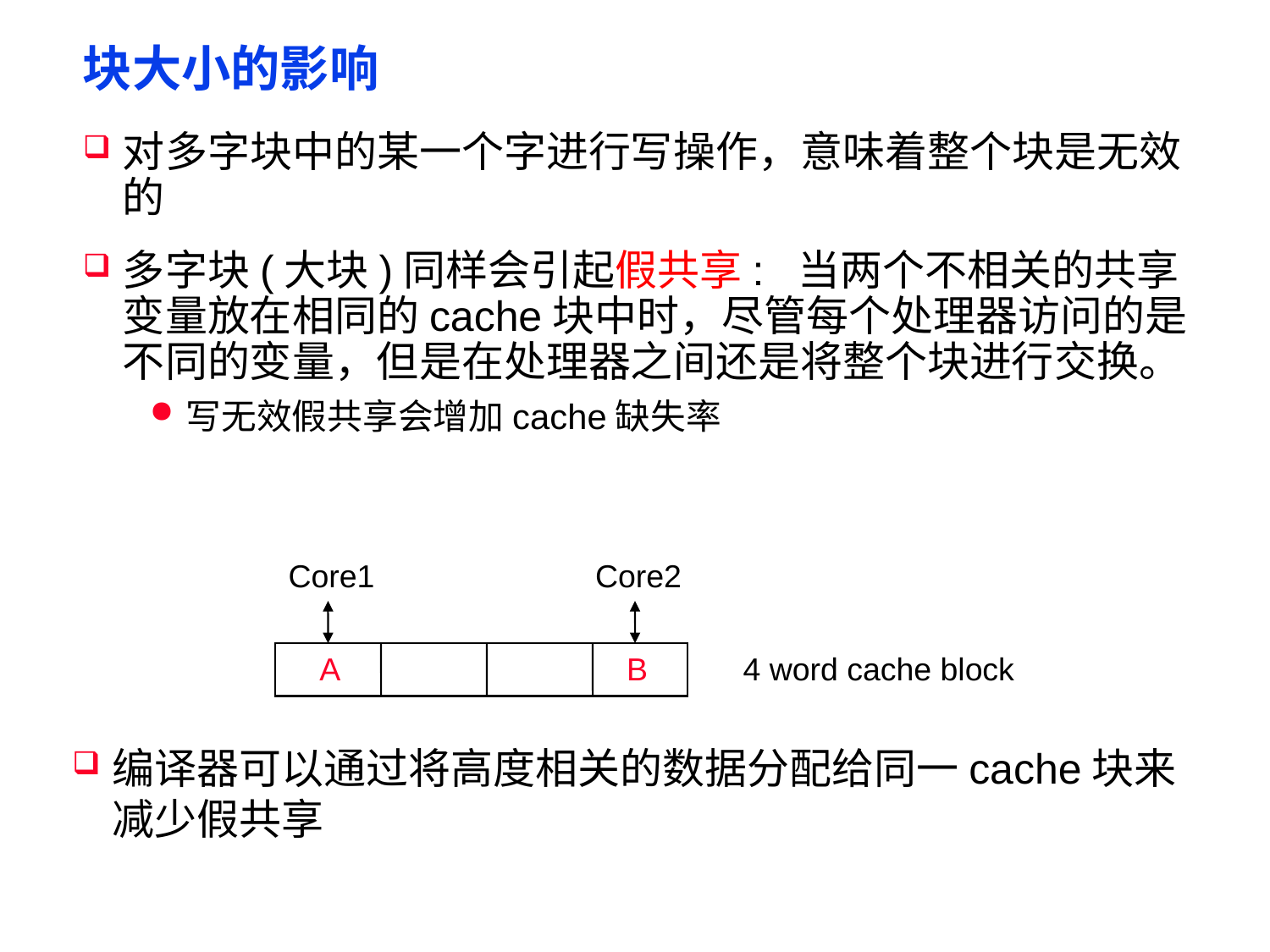

# 块大小的影响
对多字块中的某一个字进行写操作，意味着整个块是无效的
多字块(大块)同样会引起假共享:  当两个不相关的共享变量放在相同的cache块中时，尽管每个处理器访问的是不同的变量，但是在处理器之间还是将整个块进行交换。
写无效假共享会增加cache缺失率
Core1
Core2

A

B
4 word cache block
编译器可以通过将高度相关的数据分配给同一cache块来减少假共享